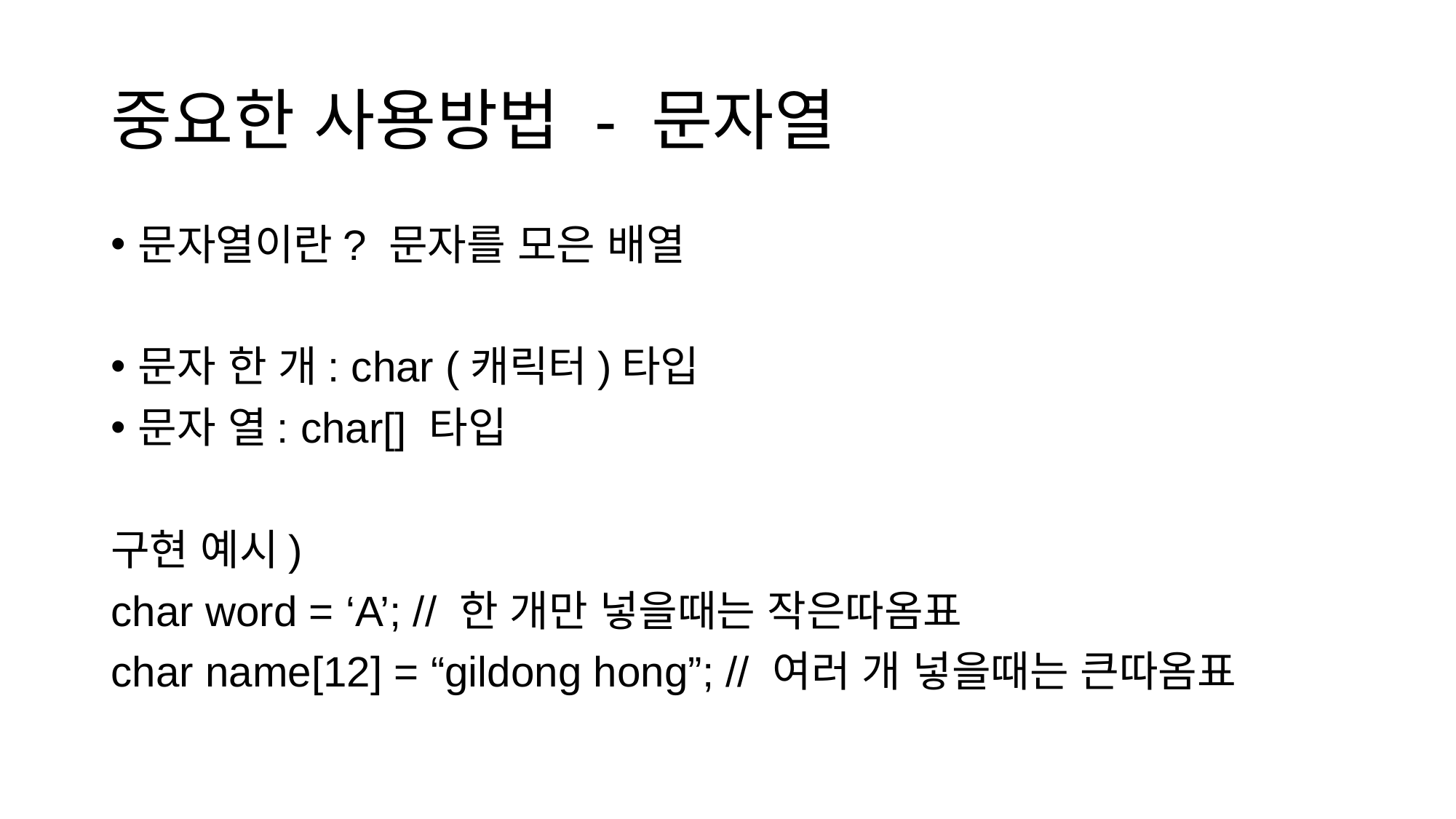

# 중요한 사용방법 - 문자열
문자열이란? 문자를 모은 배열

문자 한 개: char (캐릭터)타입
문자 열: char[] 타입

구현 예시)
char word = ‘A’; // 한 개만 넣을때는 작은따옴표
char name[12] = “gildong hong”; // 여러 개 넣을때는 큰따옴표